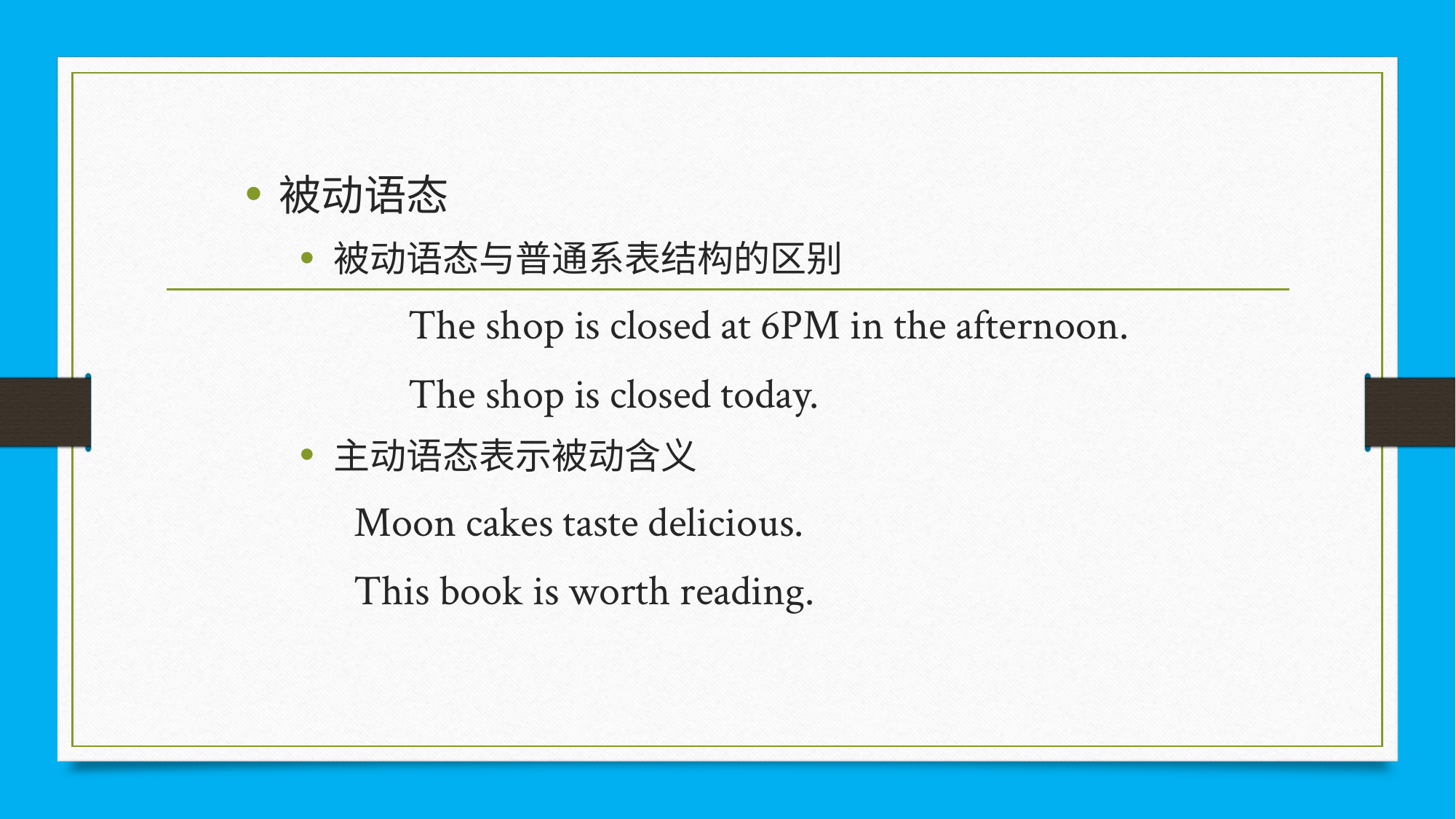

被动语态
被动语态与普通系表结构的区别
	The shop is closed at 6PM in the afternoon.
	The shop is closed today.
主动语态表示被动含义
Moon cakes taste delicious.
This book is worth reading.